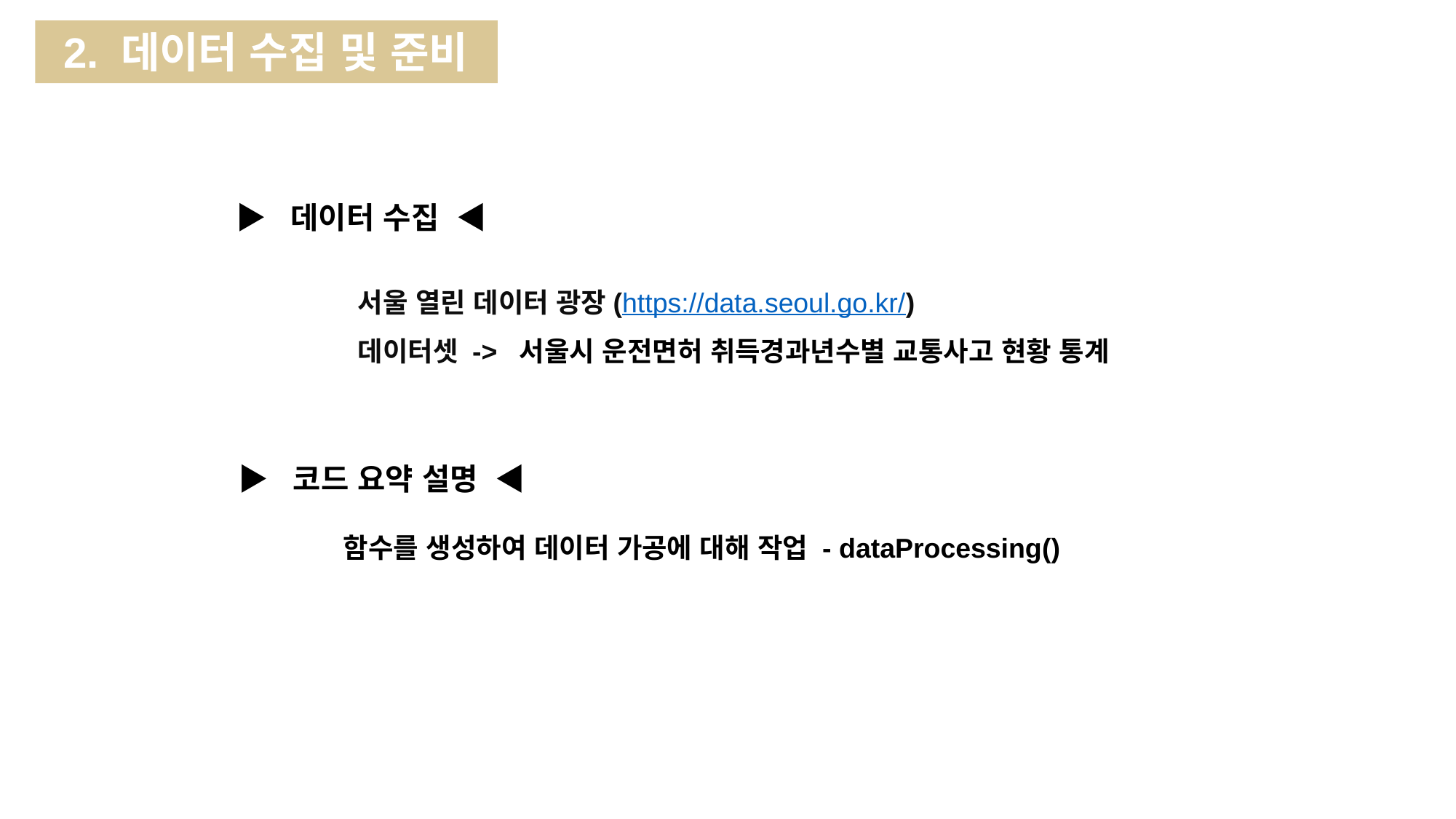

2. 데이터 수집 및 준비

▶  데이터 수집  ◀
서울 열린 데이터 광장(https://data.seoul.go.kr/)
데이터셋 ->  서울시 운전면허 취득경과년수별 교통사고 현황 통계
▶  코드 요약 설명  ◀
함수를 생성하여 데이터 가공에 대해 작업 - dataProcessing()